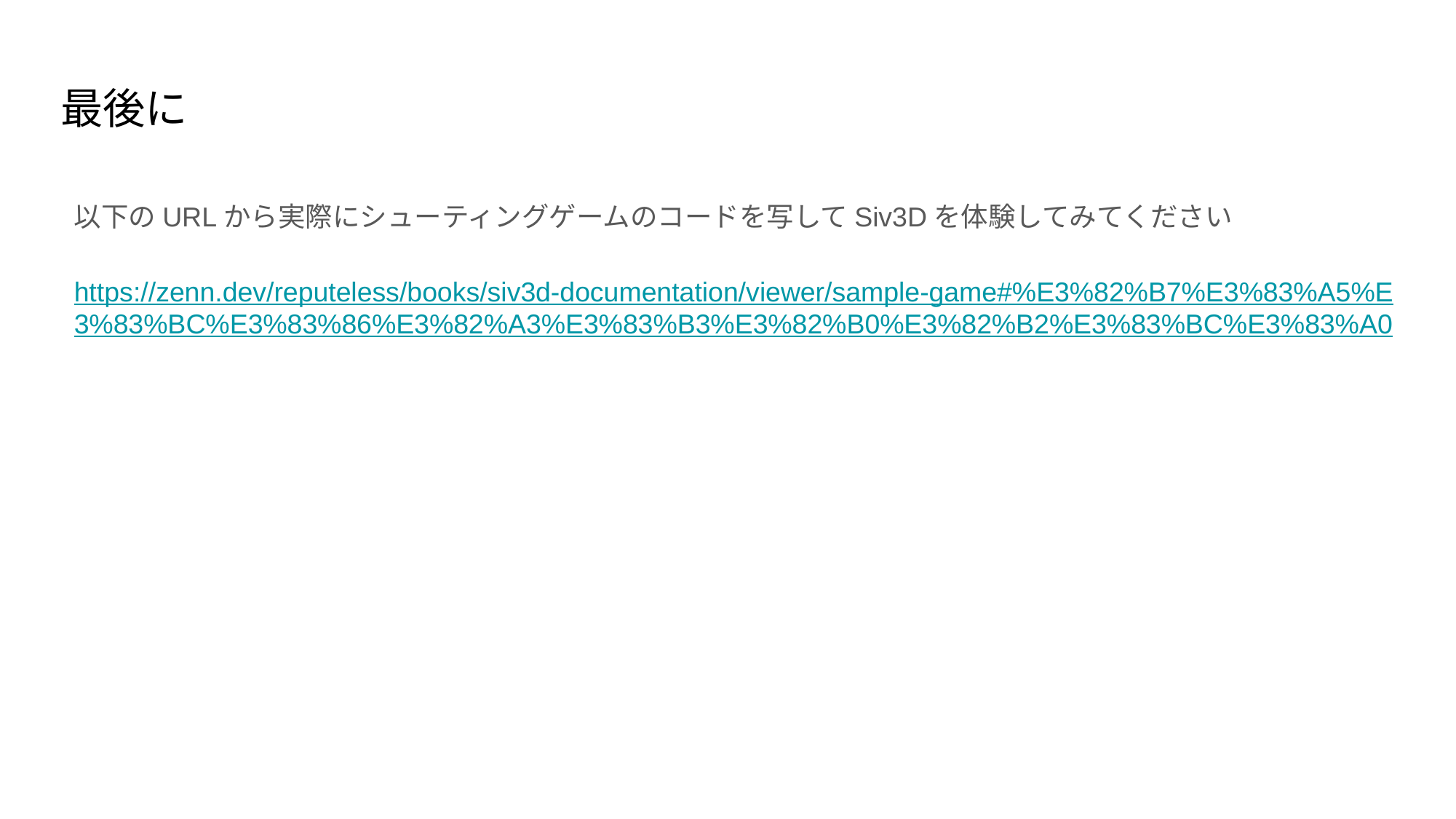

# 最後に
以下のURLから実際にシューティングゲームのコードを写してSiv3Dを体験してみてください

https://zenn.dev/reputeless/books/siv3d-documentation/viewer/sample-game#%E3%82%B7%E3%83%A5%E3%83%BC%E3%83%86%E3%82%A3%E3%83%B3%E3%82%B0%E3%82%B2%E3%83%BC%E3%83%A0